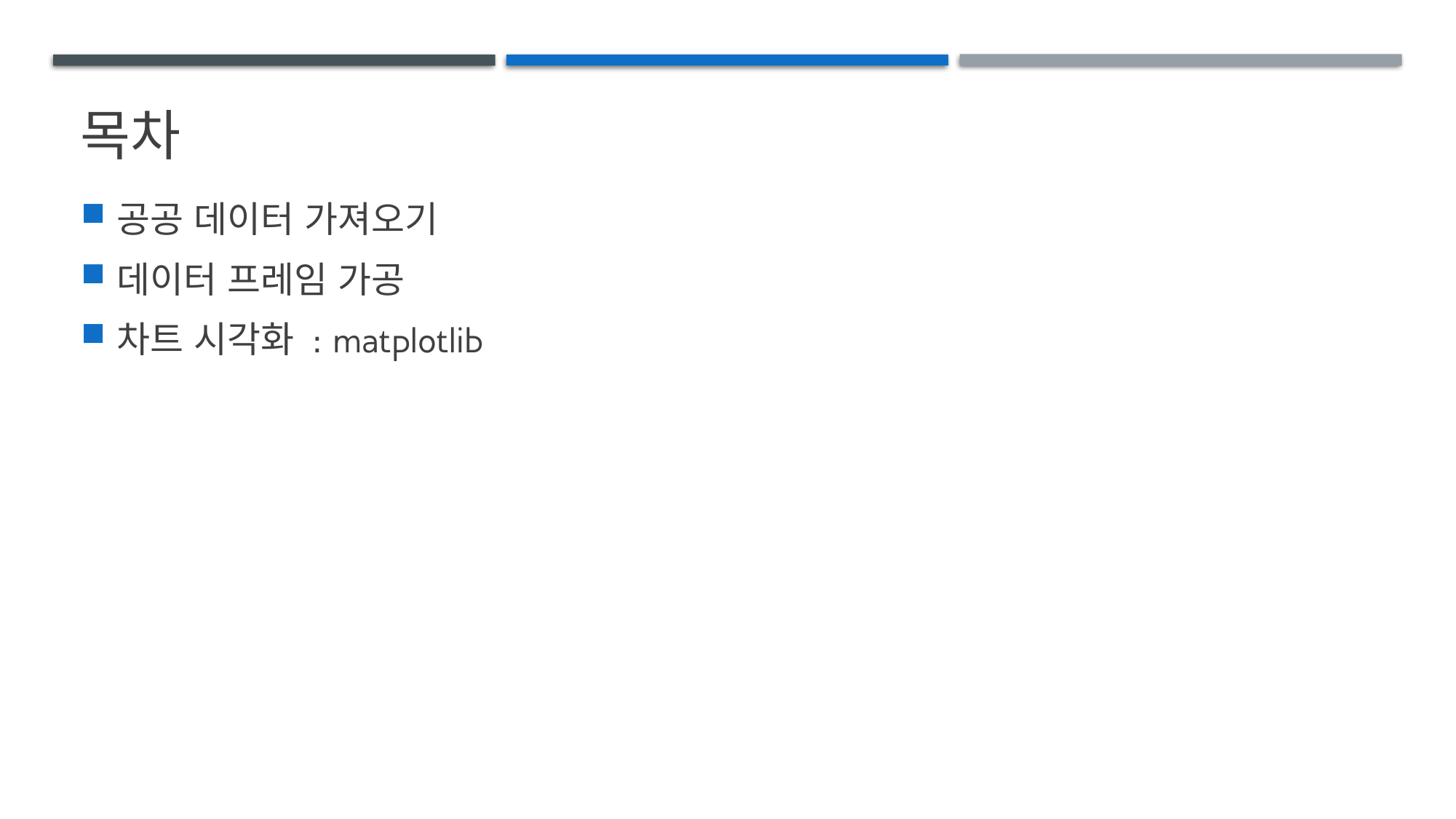

# 목차
공공 데이터 가져오기
데이터 프레임 가공
차트 시각화 : matplotlib